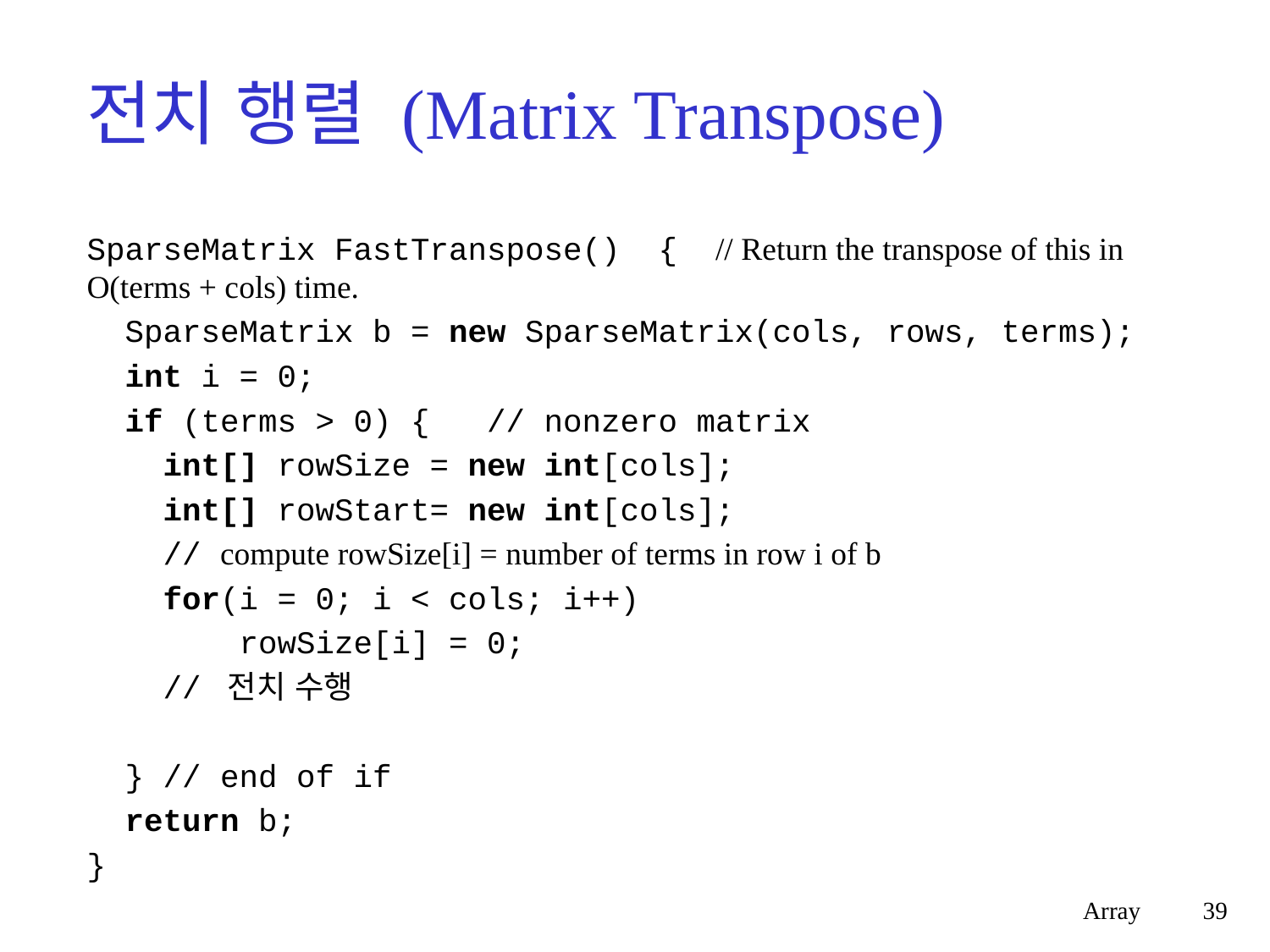

# 전치 행렬 (Matrix Transpose)
SparseMatrix FastTranspose()  {  // Return the transpose of this in O(terms + cols) time.
  SparseMatrix b = new SparseMatrix(cols, rows, terms);
  int i = 0;
  if (terms > 0) {   // nonzero matrix
    int[] rowSize = new int[cols];
    int[] rowStart= new int[cols];
    // compute rowSize[i] = number of terms in row i of b
    for(i = 0; i < cols; i++)
        rowSize[i] = 0;
    // 전치 수행

  } // end of if
  return b;
}
Array
39